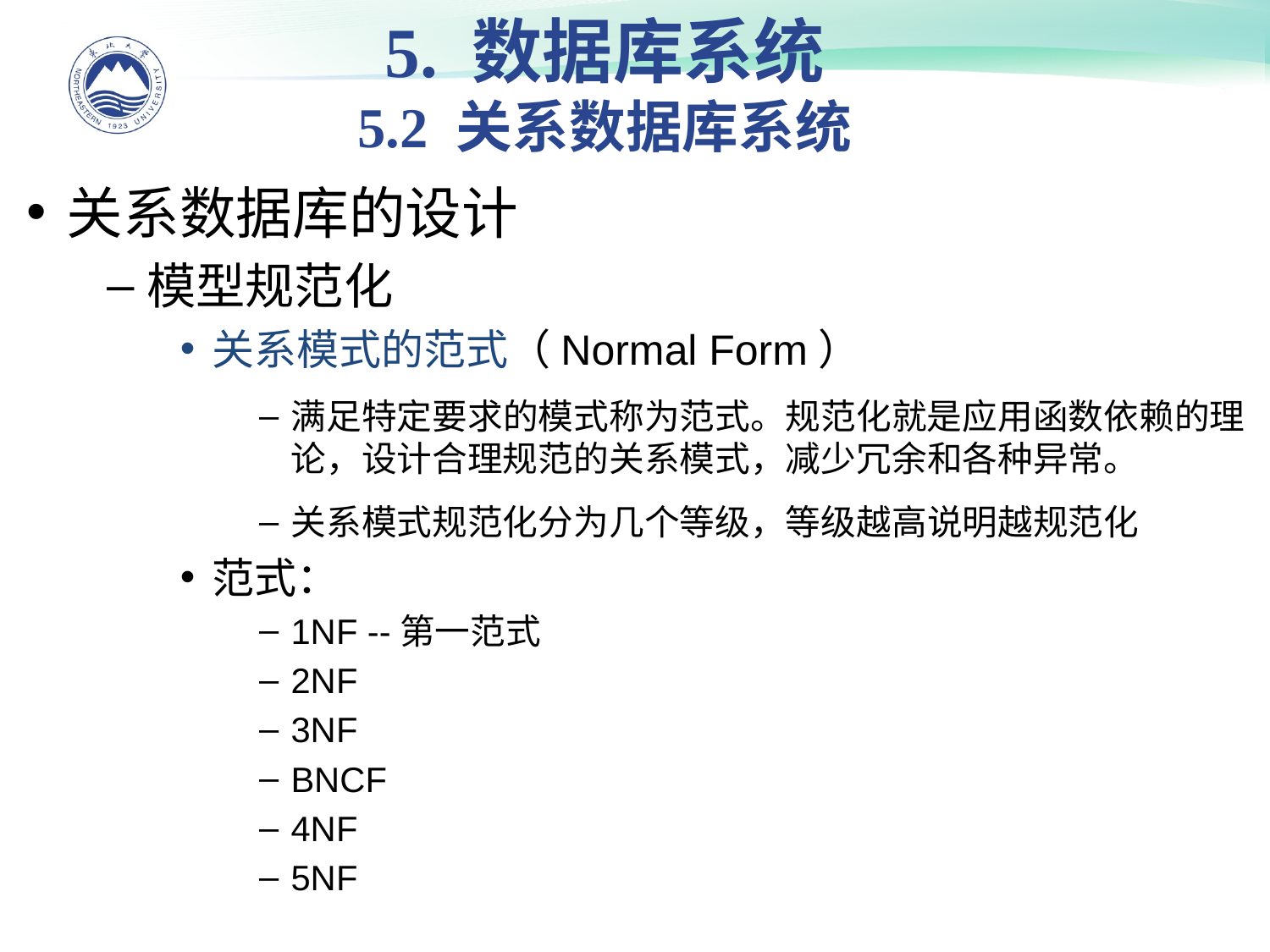

5. 数据库系统
5.2 关系数据库系统

关系数据库的设计
模型规范化
关系模式的范式（Normal Form）
满足特定要求的模式称为范式。规范化就是应用函数依赖的理论，设计合理规范的关系模式，减少冗余和各种异常。
关系模式规范化分为几个等级，等级越高说明越规范化
范式：
1NF --第一范式
2NF
3NF
BNCF
4NF
5NF
20